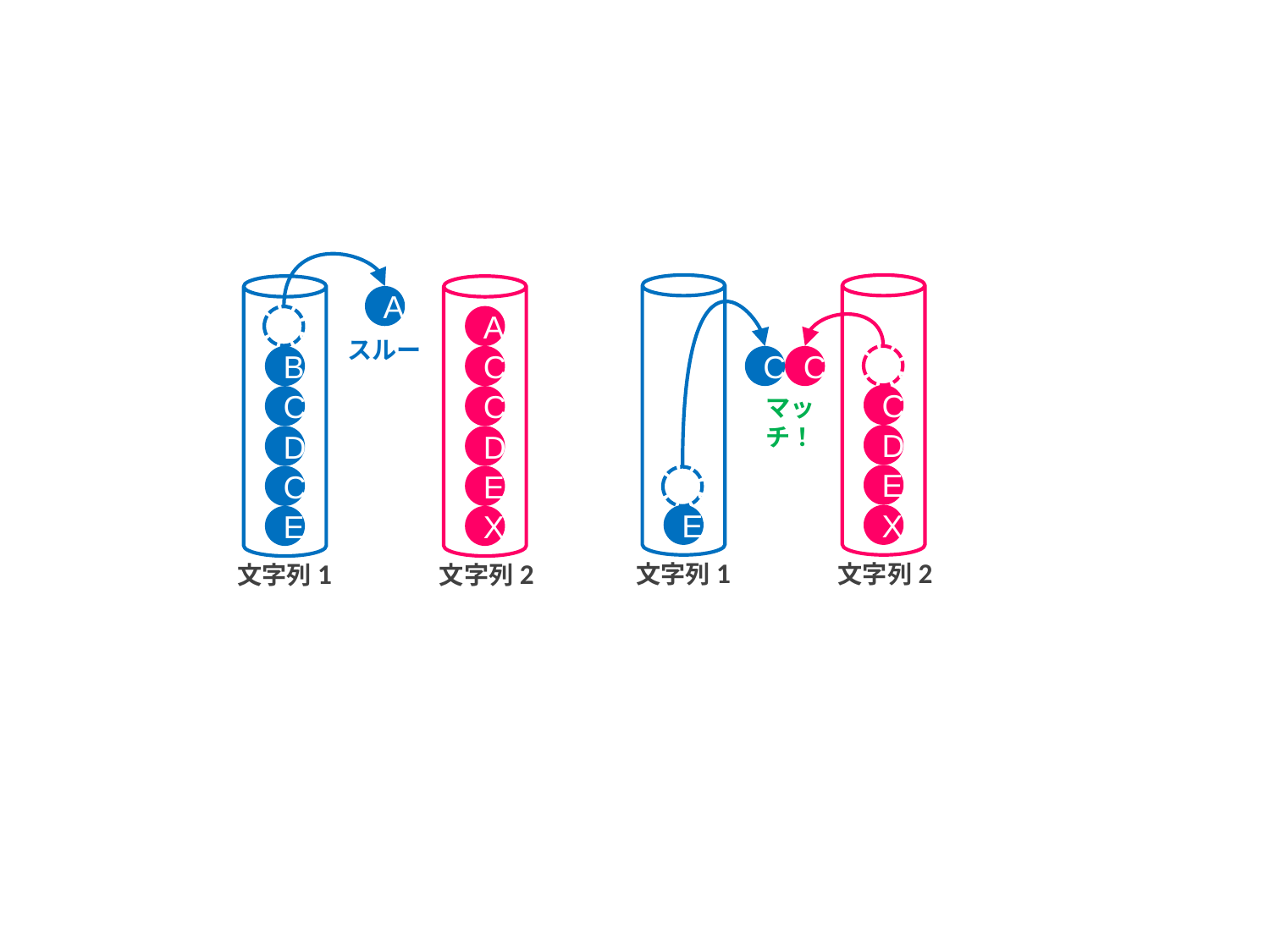

#

A
A
A
スルー
B
C
C
C
A
C
C
C
マッチ！
D
D
D
E
C
E
A
E
X
E
X
文字列1
文字列2
文字列1
文字列2